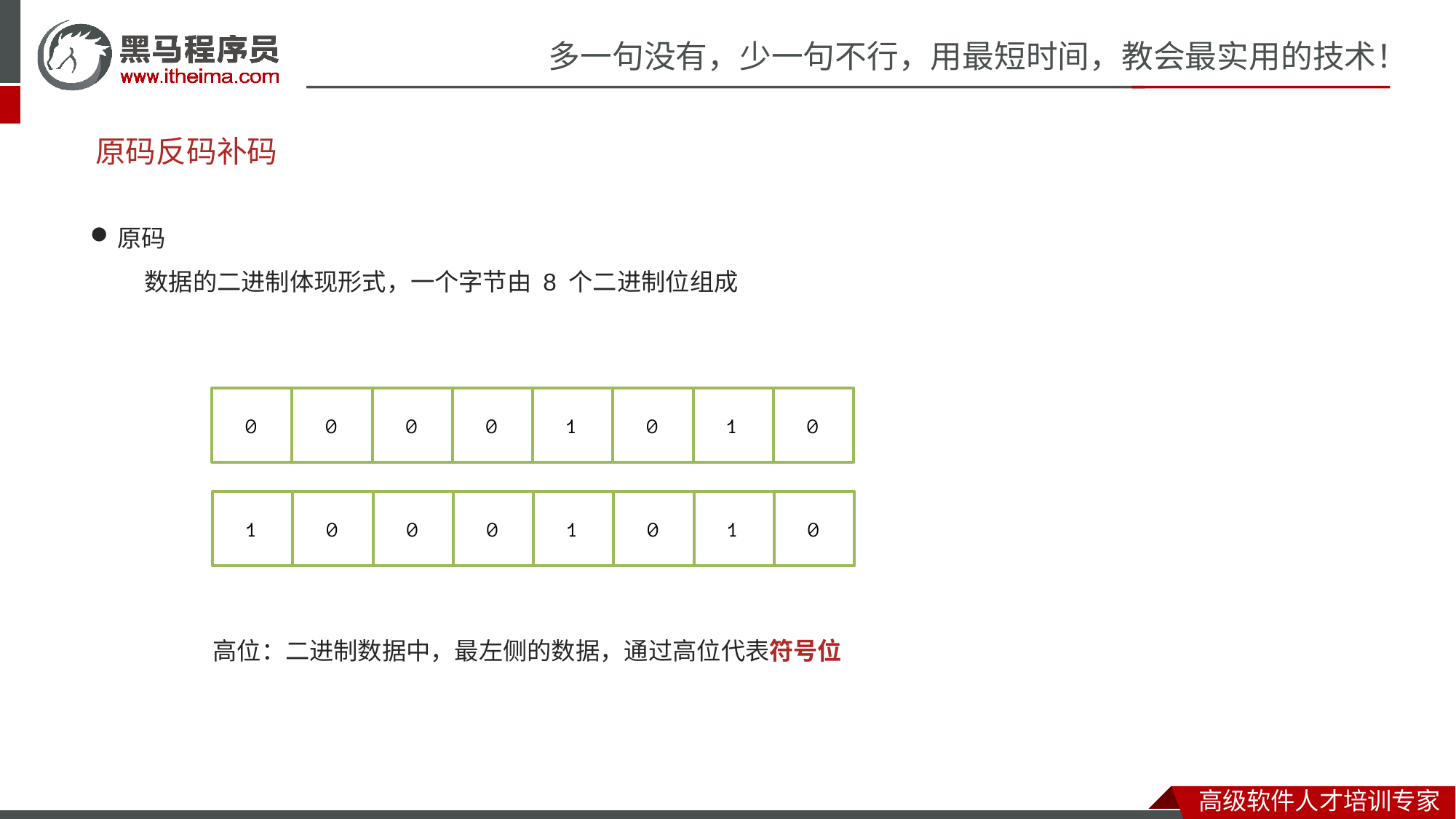

原码反码补码
原码
数据的二进制体现形式，一个字节由 8 个二进制位组成
0
0
0
0
1
0
1
0
1
0
0
0
1
0
1
0
高位：二进制数据中，最左侧的数据，通过高位代表符号位